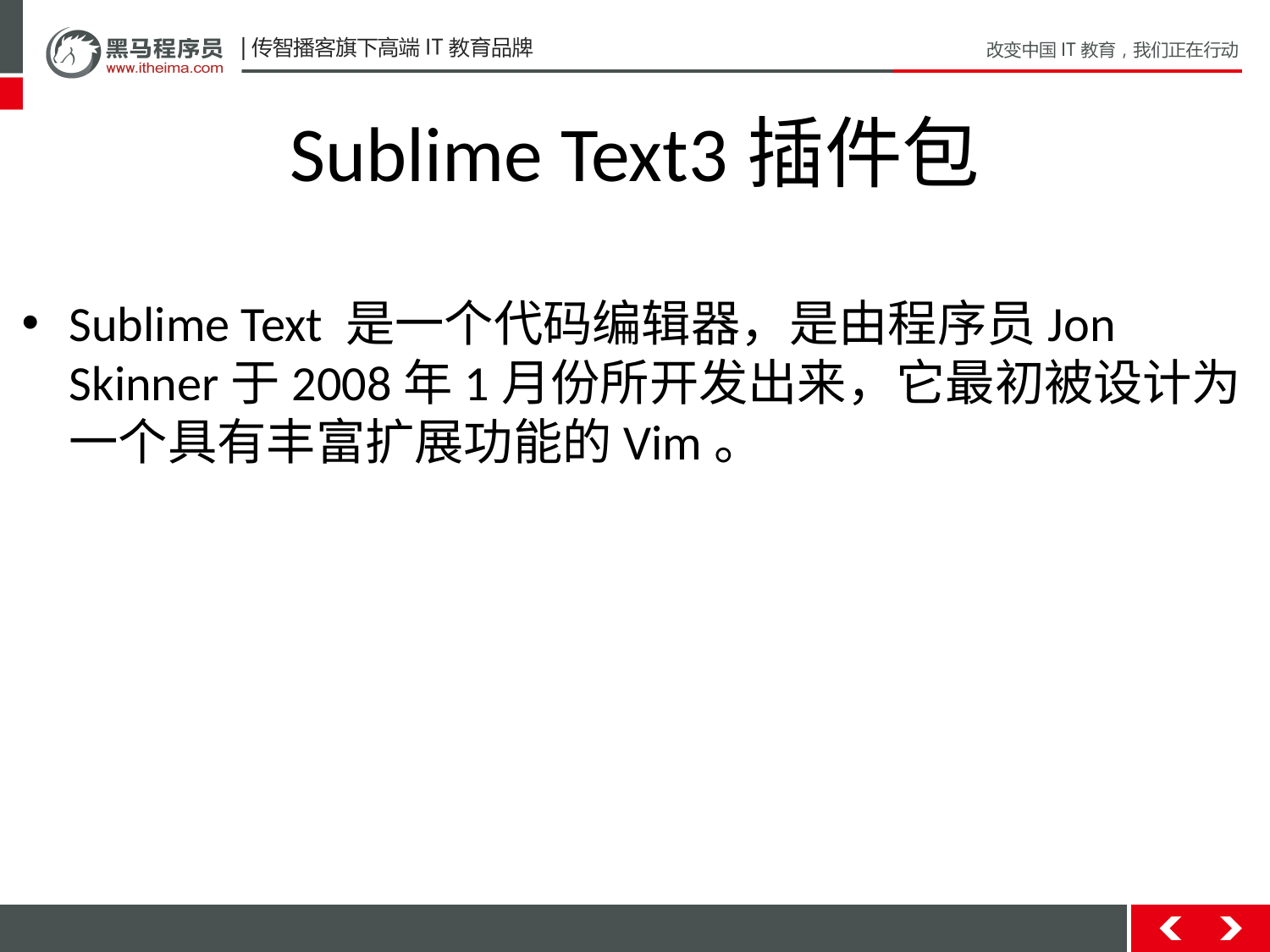

Sublime Text3插件包
Sublime Text 是一个代码编辑器，是由程序员Jon Skinner于2008年1月份所开发出来，它最初被设计为一个具有丰富扩展功能的Vim。